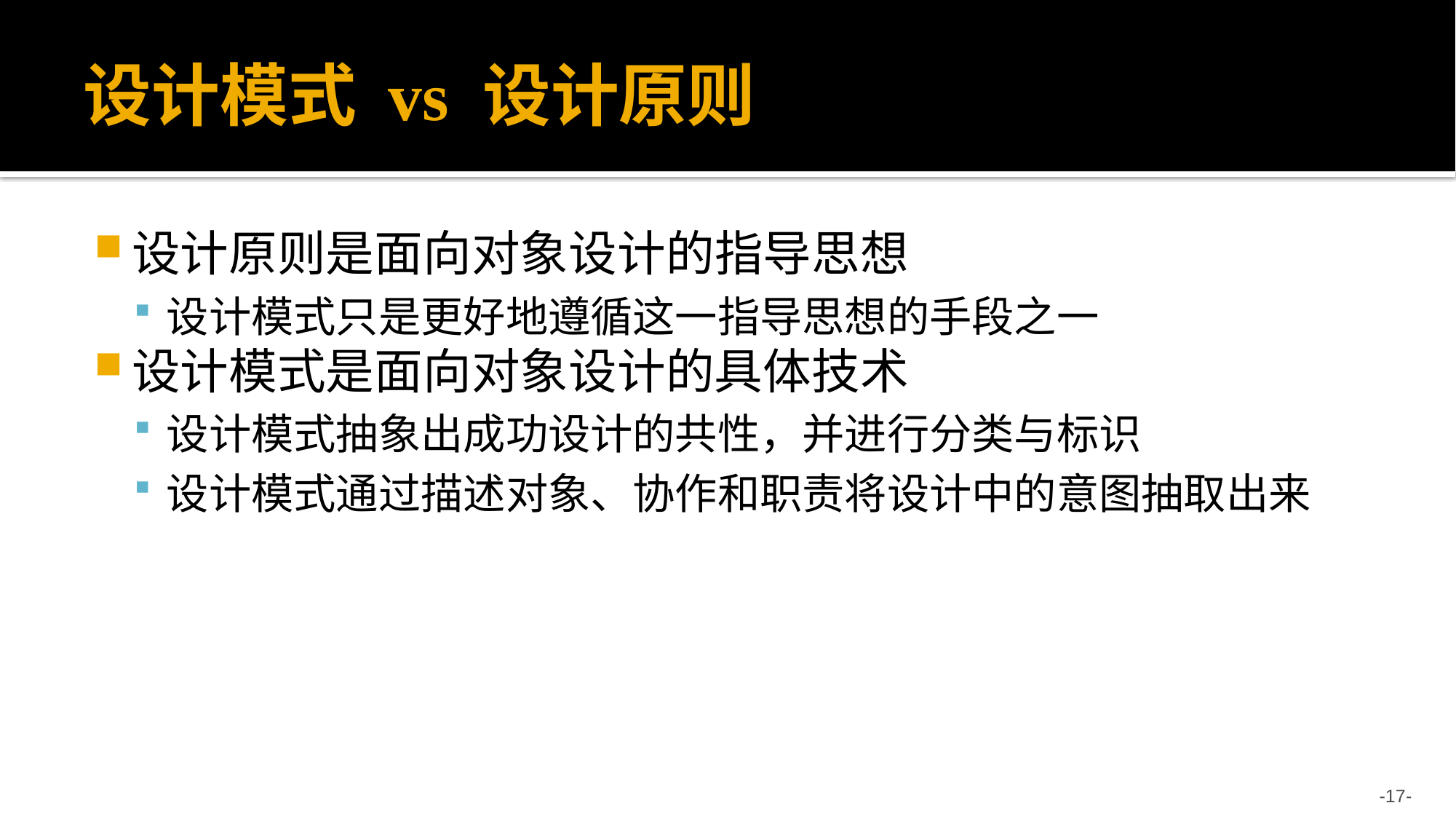

# 设计模式 vs 设计原则
设计原则是面向对象设计的指导思想
设计模式只是更好地遵循这一指导思想的手段之一
设计模式是面向对象设计的具体技术
设计模式抽象出成功设计的共性，并进行分类与标识
设计模式通过描述对象、协作和职责将设计中的意图抽取出来
-17-